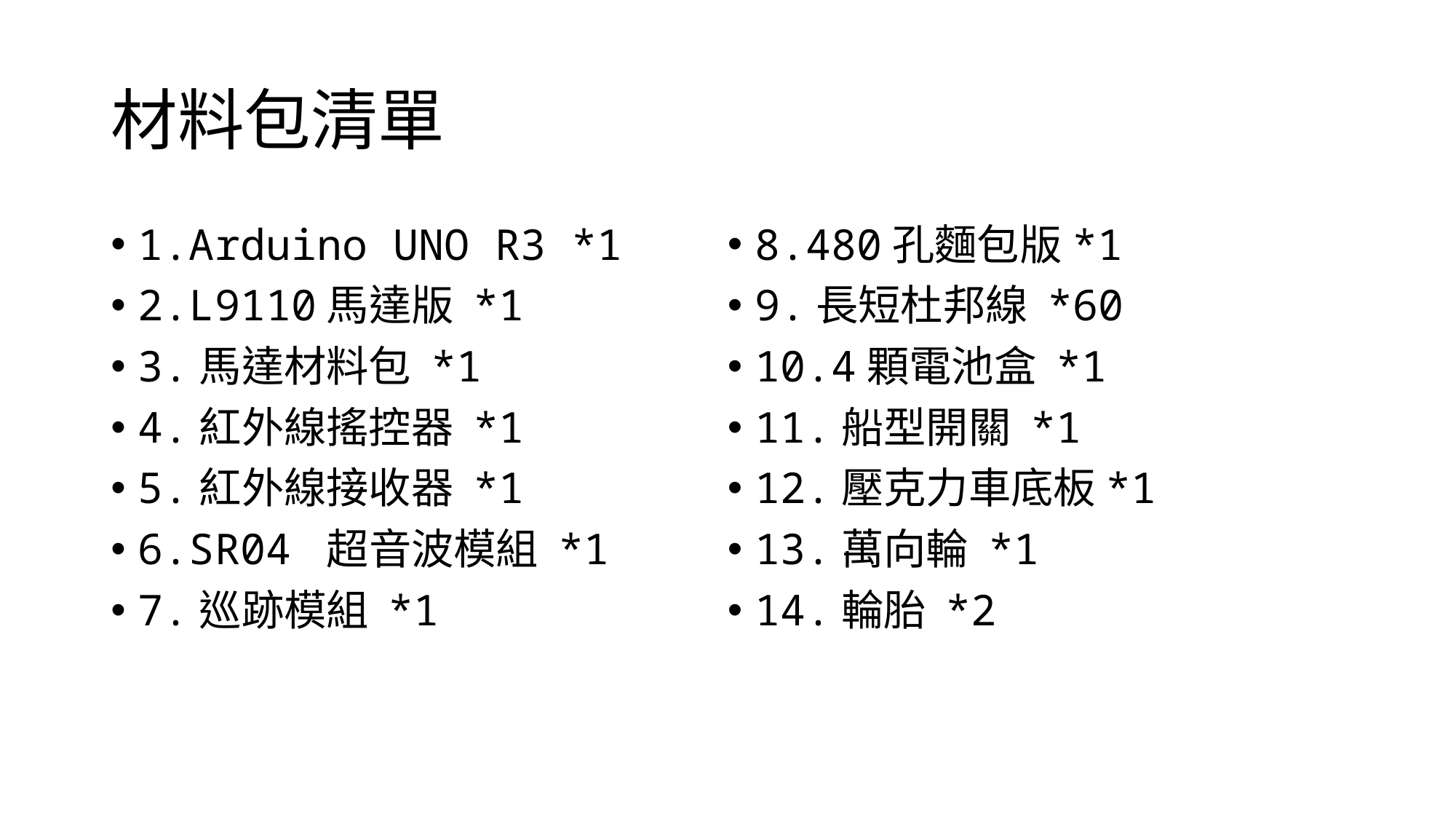

# 材料包清單
1.Arduino UNO R3 *1
2.L9110馬達版 *1
3.馬達材料包 *1
4.紅外線搖控器 *1
5.紅外線接收器 *1
6.SR04 超音波模組 *1
7.巡跡模組 *1

8.480孔麵包版*1
9.長短杜邦線 *60
10.4顆電池盒 *1
11.船型開關 *1
12.壓克力車底板*1
13.萬向輪 *1
14.輪胎 *2